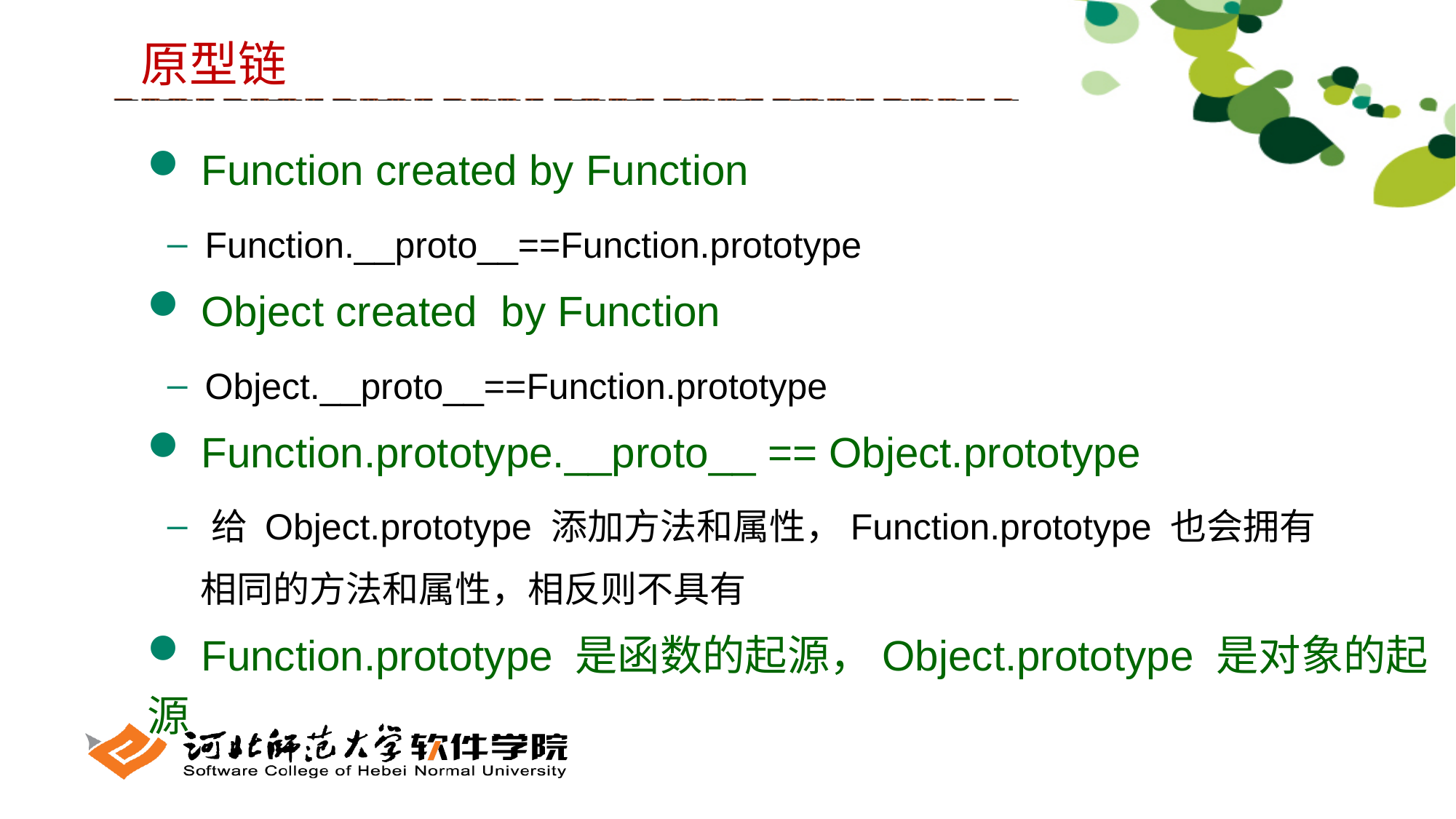

原型链
 Function created by Function
 Function.__proto__==Function.prototype
 Object created  by Function
 Object.__proto__==Function.prototype
 Function.prototype.__proto__ == Object.prototype
 给 Object.prototype 添加方法和属性，Function.prototype 也会拥有
   相同的方法和属性，相反则不具有
 Function.prototype 是函数的起源，Object.prototype 是对象的起源